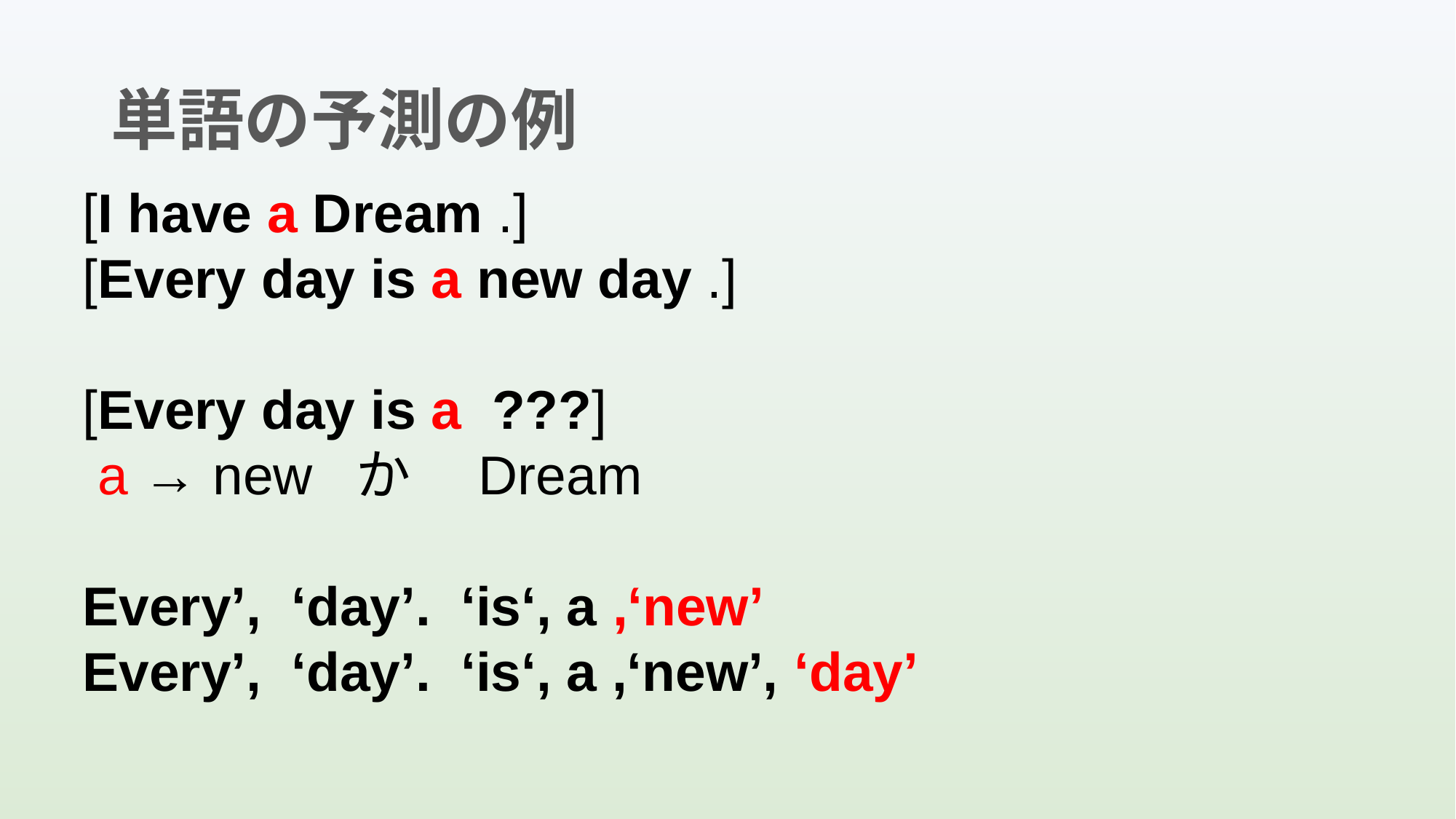

# 単語の予測の例
[I have a Dream .]
[Every day is a new day .]

[Every day is a  ???]
 a → new  か　Dream

Every’,  ‘day’.  ‘is‘, a ,‘new’
Every’,  ‘day’.  ‘is‘, a ,‘new’, ‘day’